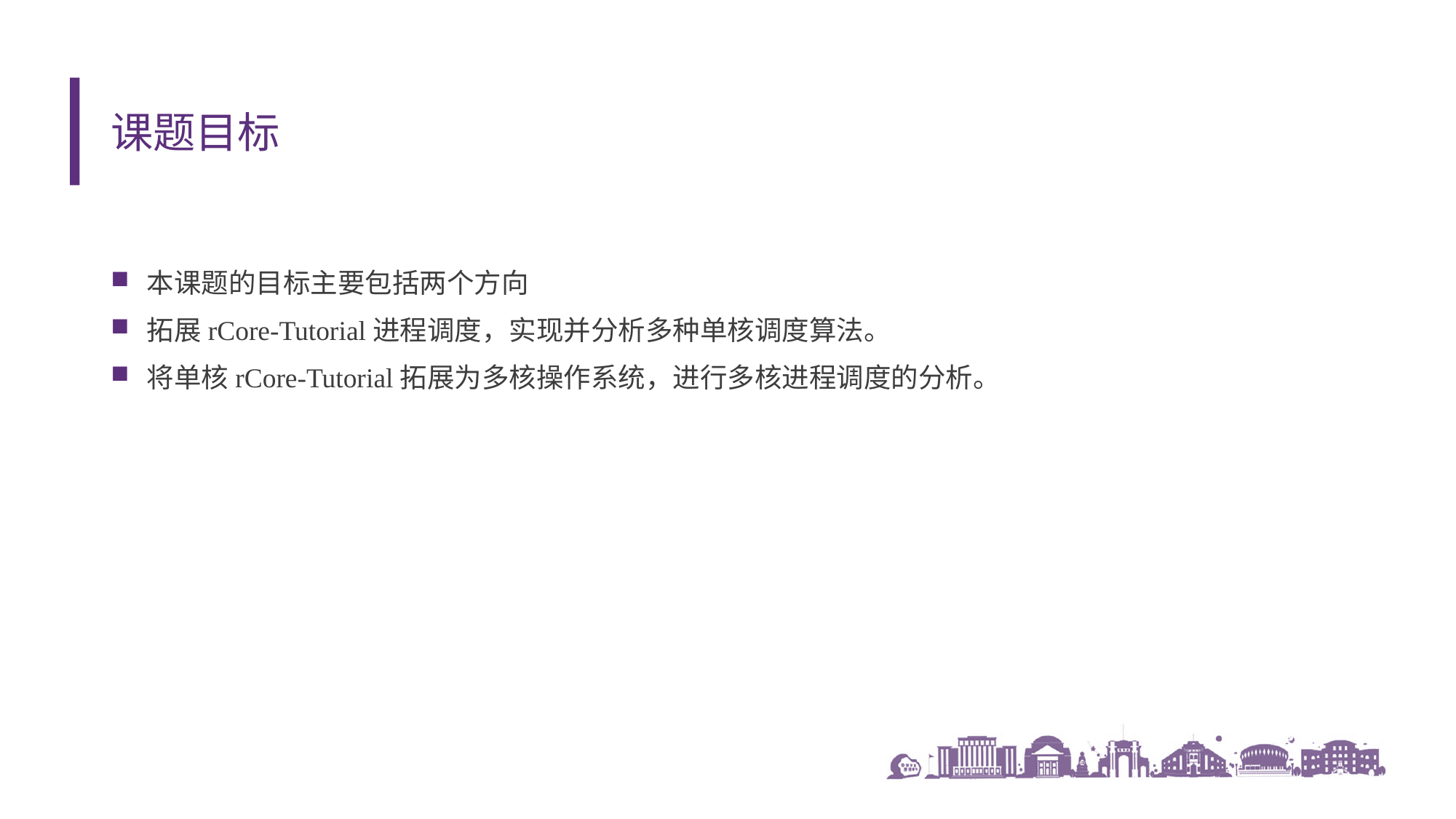

# 课题目标
本课题的目标主要包括两个方向
拓展rCore-Tutorial进程调度，实现并分析多种单核调度算法。
将单核rCore-Tutorial拓展为多核操作系统，进行多核进程调度的分析。